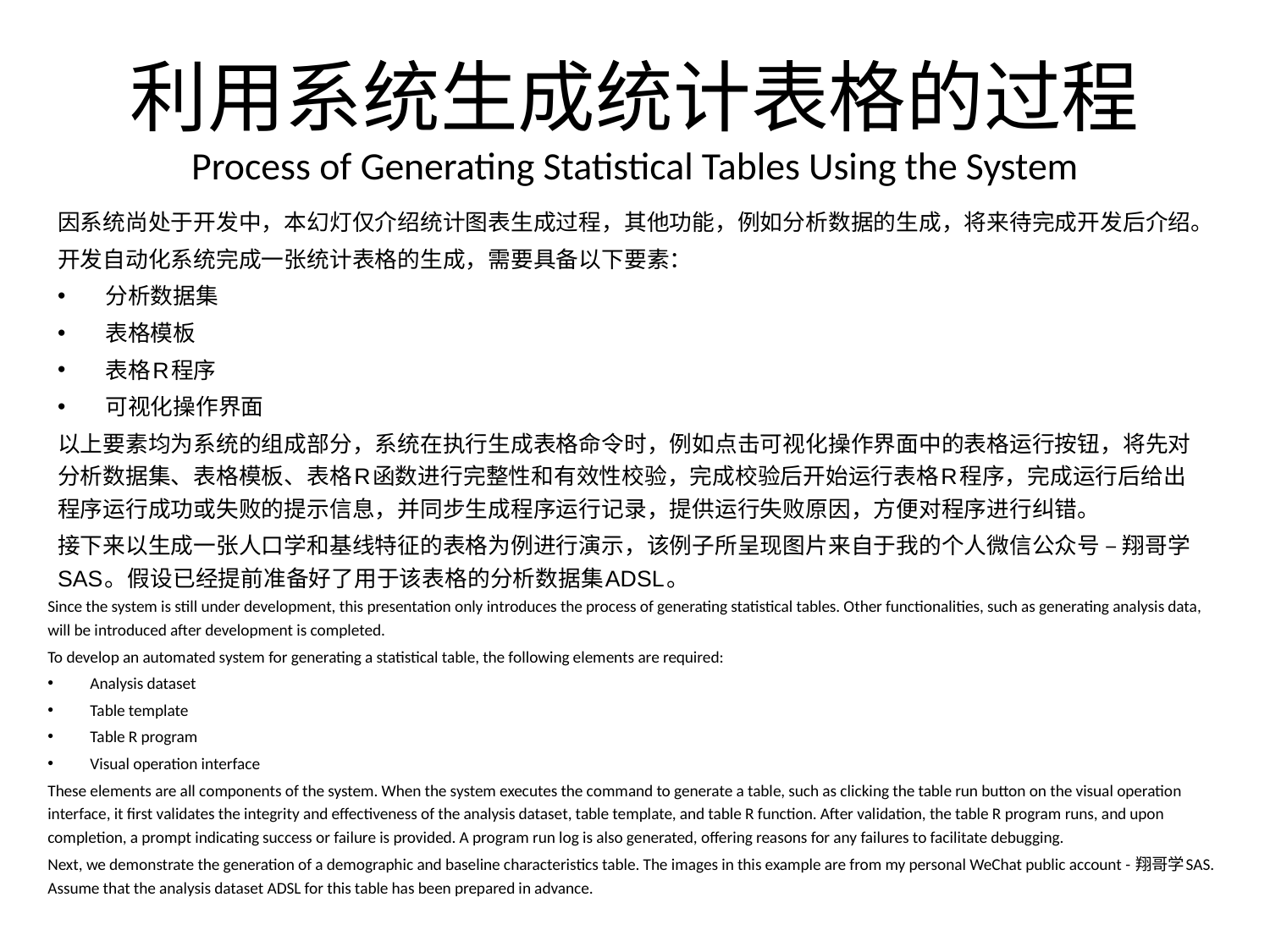

# 利用系统生成统计表格的过程 Process of Generating Statistical Tables Using the System
因系统尚处于开发中，本幻灯仅介绍统计图表生成过程，其他功能，例如分析数据的生成，将来待完成开发后介绍。
开发自动化系统完成一张统计表格的生成，需要具备以下要素：
分析数据集
表格模板
表格R程序
可视化操作界面
以上要素均为系统的组成部分，系统在执行生成表格命令时，例如点击可视化操作界面中的表格运行按钮，将先对分析数据集、表格模板、表格R函数进行完整性和有效性校验，完成校验后开始运行表格R程序，完成运行后给出程序运行成功或失败的提示信息，并同步生成程序运行记录，提供运行失败原因，方便对程序进行纠错。
接下来以生成一张人口学和基线特征的表格为例进行演示，该例子所呈现图片来自于我的个人微信公众号 – 翔哥学SAS。假设已经提前准备好了用于该表格的分析数据集ADSL。
Since the system is still under development, this presentation only introduces the process of generating statistical tables. Other functionalities, such as generating analysis data, will be introduced after development is completed.
To develop an automated system for generating a statistical table, the following elements are required:
Analysis dataset
Table template
Table R program
Visual operation interface
These elements are all components of the system. When the system executes the command to generate a table, such as clicking the table run button on the visual operation interface, it first validates the integrity and effectiveness of the analysis dataset, table template, and table R function. After validation, the table R program runs, and upon completion, a prompt indicating success or failure is provided. A program run log is also generated, offering reasons for any failures to facilitate debugging.
Next, we demonstrate the generation of a demographic and baseline characteristics table. The images in this example are from my personal WeChat public account - 翔哥学SAS. Assume that the analysis dataset ADSL for this table has been prepared in advance.